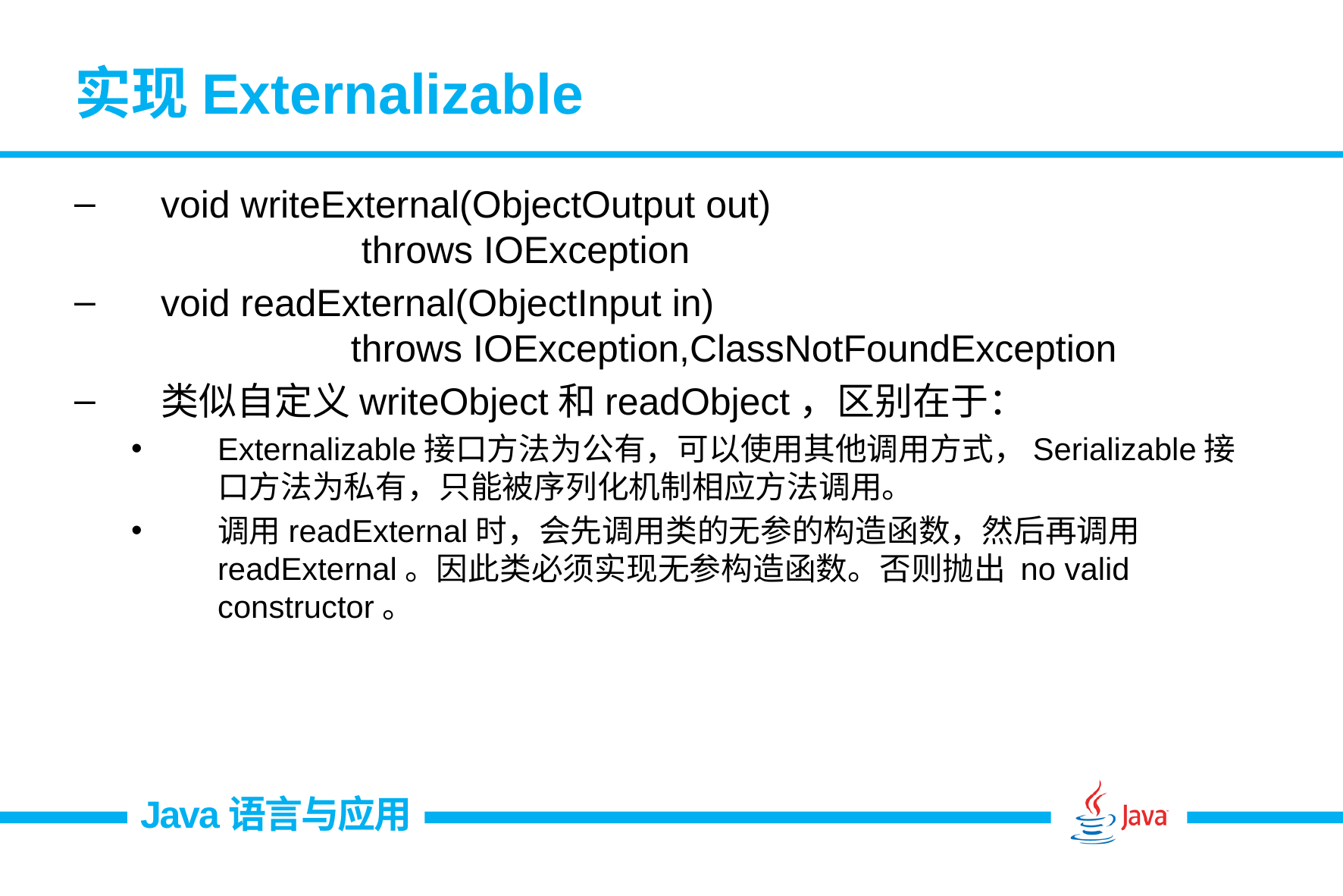

# 实现Externalizable
void writeExternal(ObjectOutput out)
                   throws IOException
void readExternal(ObjectInput in)
                  throws IOException,ClassNotFoundException
类似自定义writeObject和readObject，区别在于：
Externalizable接口方法为公有，可以使用其他调用方式，Serializable接口方法为私有，只能被序列化机制相应方法调用。
调用readExternal时，会先调用类的无参的构造函数，然后再调用readExternal。因此类必须实现无参构造函数。否则抛出 no valid constructor。